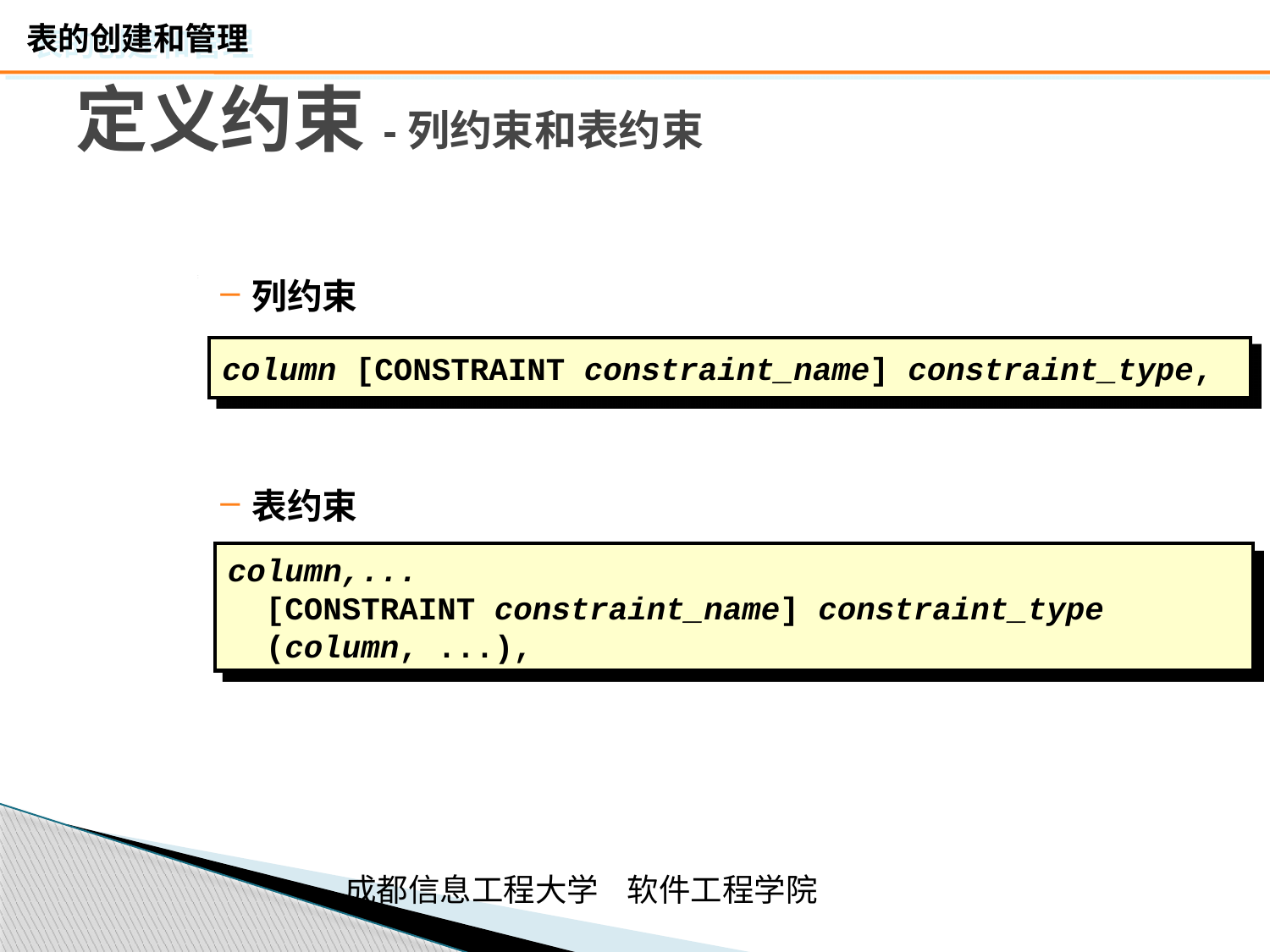

# 定义约束-列约束和表约束
列约束

表约束
column [CONSTRAINT constraint_name] constraint_type,
column,...
  [CONSTRAINT constraint_name] constraint_type
  (column, ...),